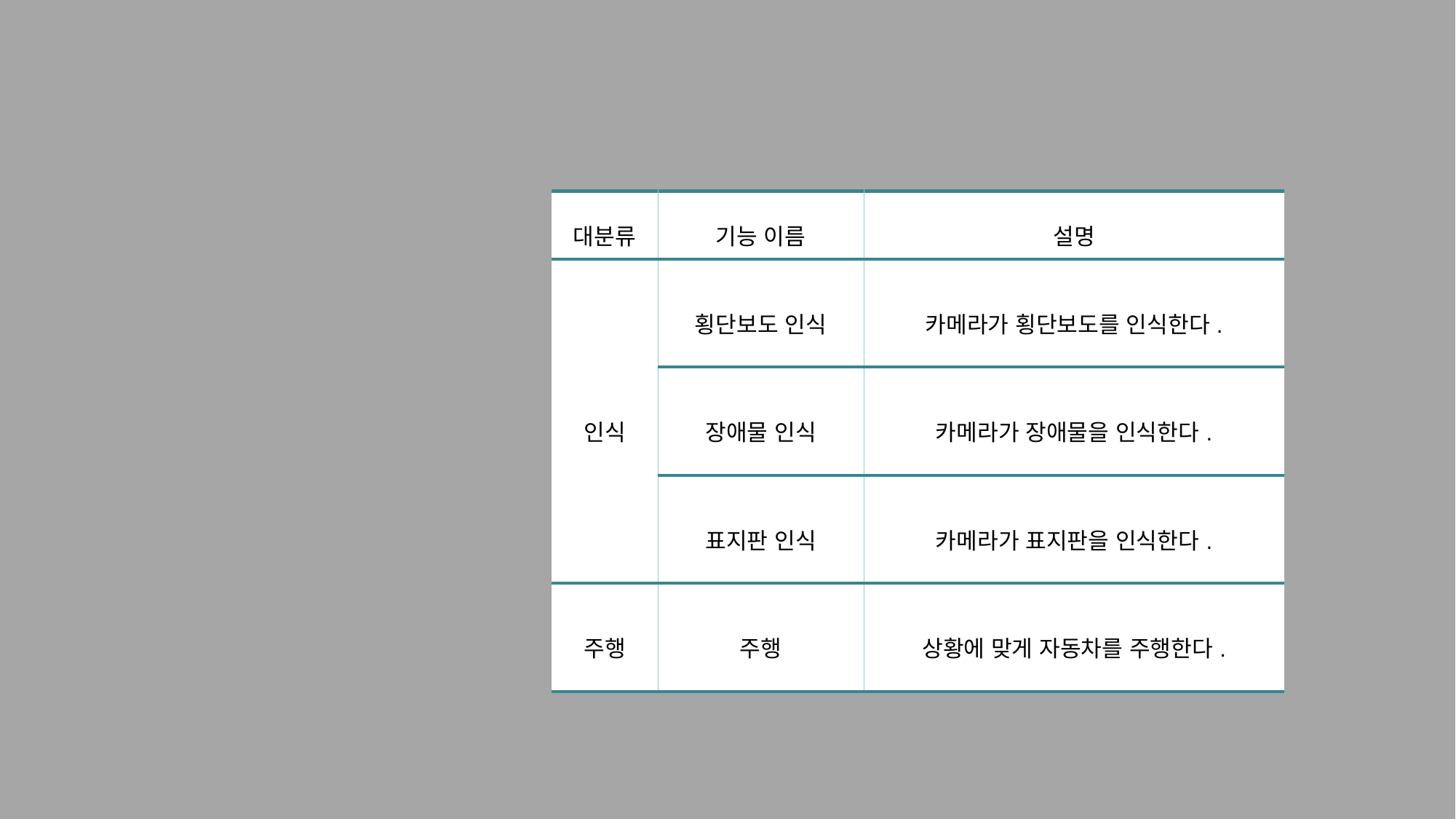

기능 리스트
| 대분류 | 기능 이름 | 설명 |
| --- | --- | --- |
| 인식 | 횡단보도 인식 | 카메라가 횡단보도를 인식한다. |
|  | 장애물 인식 | 카메라가 장애물을 인식한다. |
|  | 표지판 인식 | 카메라가 표지판을 인식한다. |
| 주행 | 주행 | 상황에 맞게 자동차를 주행한다. |
2. 주요 기능